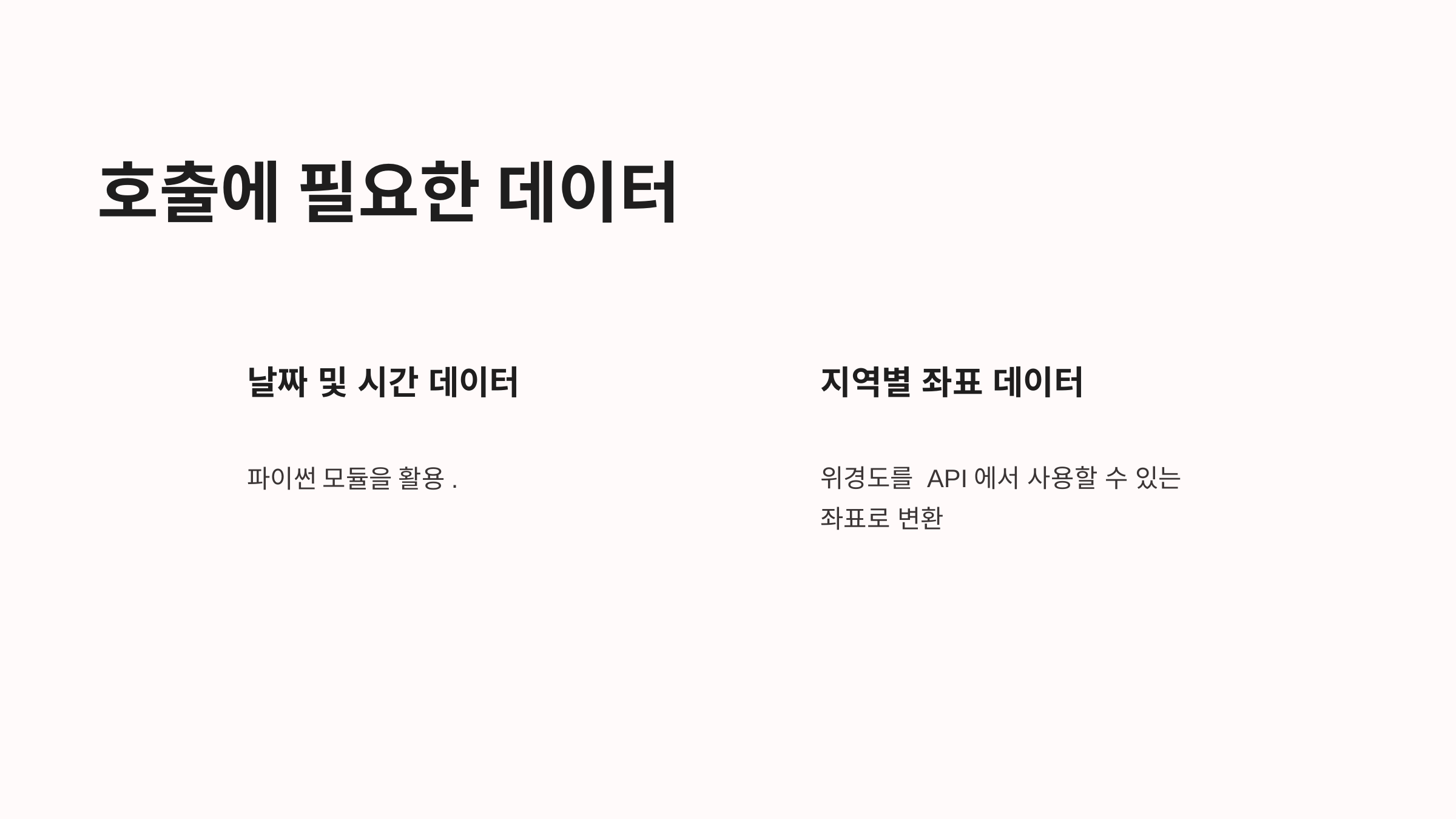

호출에 필요한 데이터
날짜 및 시간 데이터
지역별 좌표 데이터

위경도를 API에서 사용할 수 있는 좌표로 변환
파이썬 모듈을 활용.